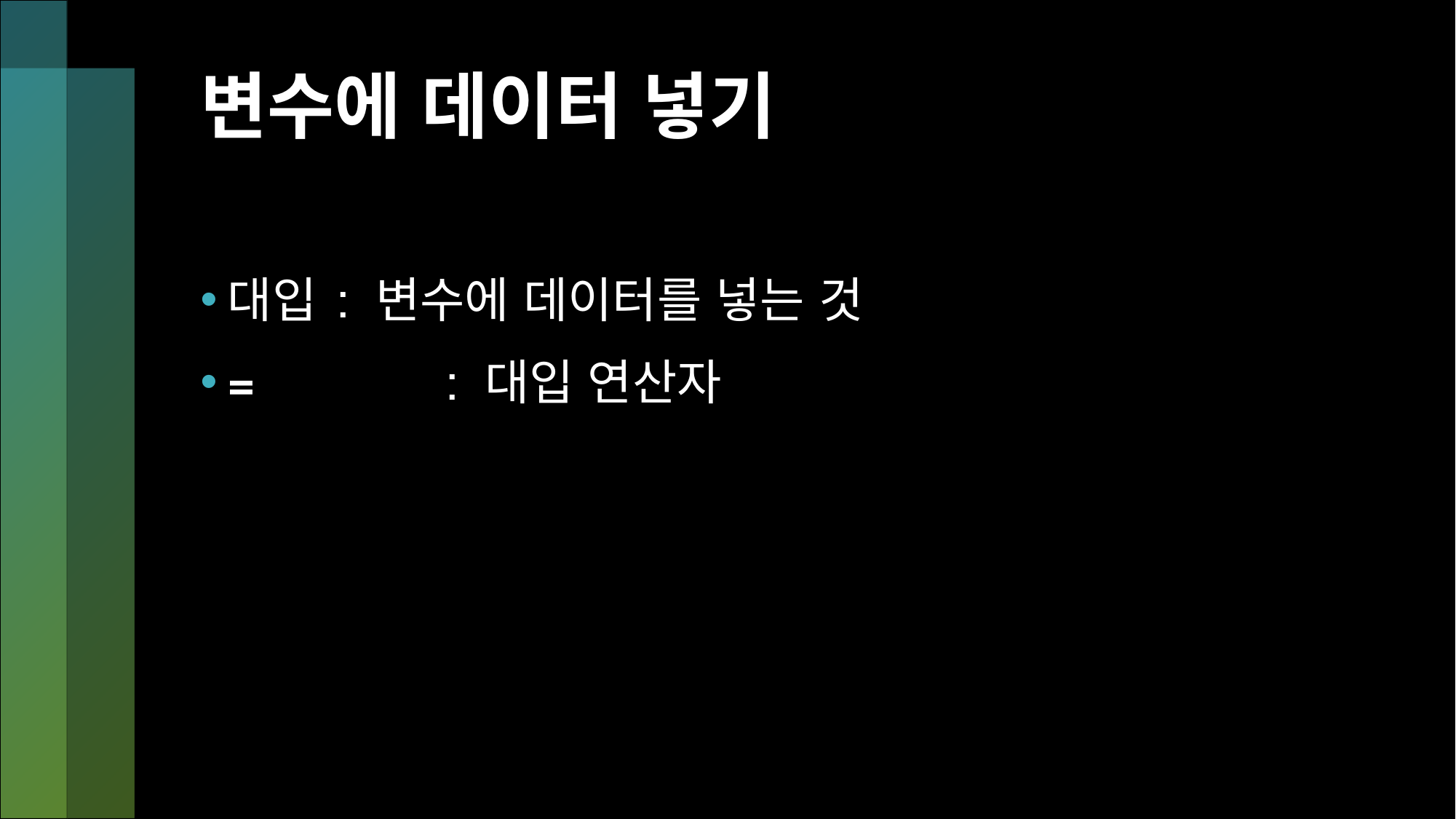

# 변수에 데이터 넣기
대입 	: 변수에 데이터를 넣는 것
= 		: 대입 연산자